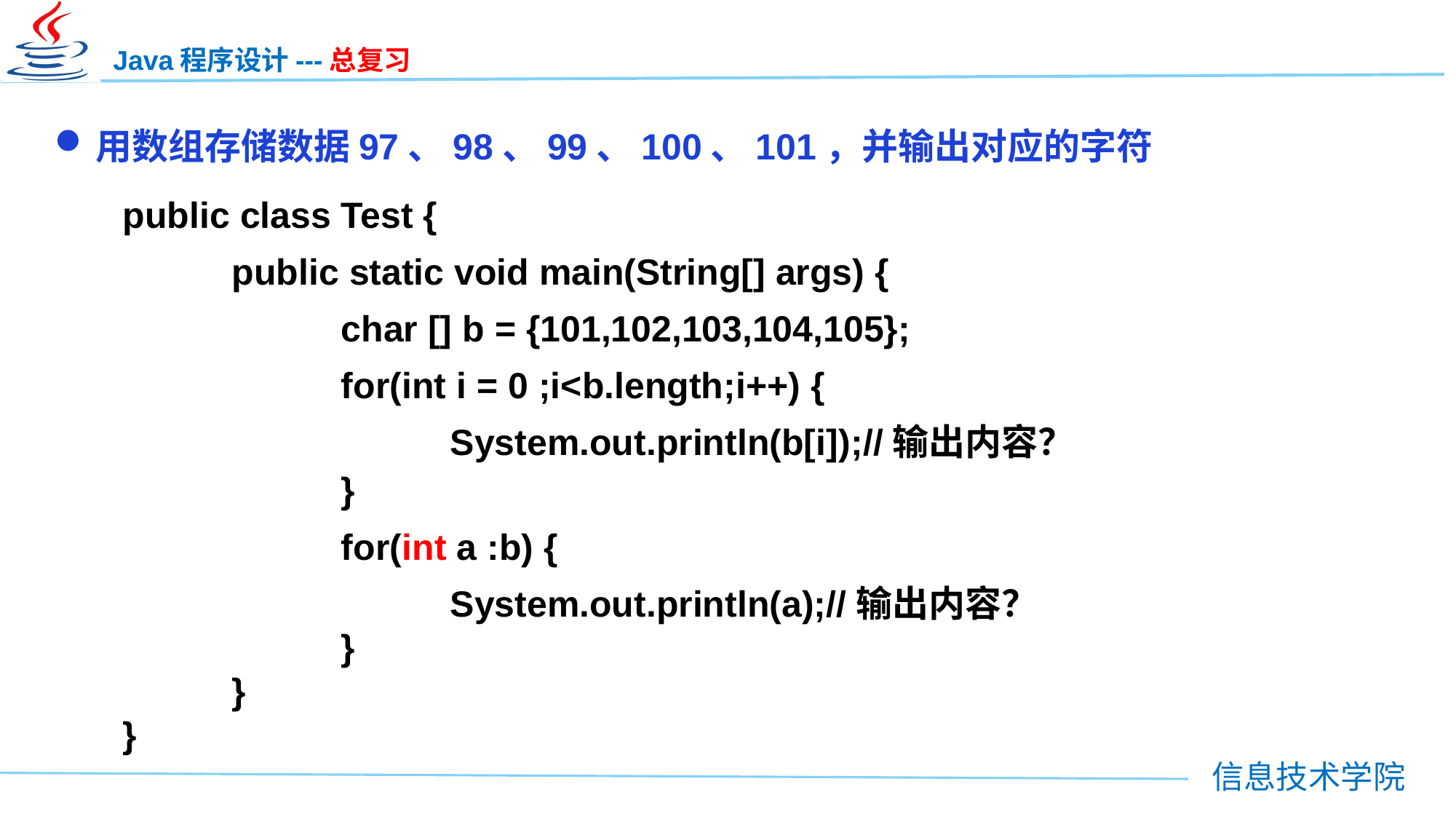

用数组存储数据97、98、99、100、101，并输出对应的字符
public class Test {
	public static void main(String[] args) {
		char [] b = {101,102,103,104,105};
		for(int i = 0 ;i<b.length;i++) {
			System.out.println(b[i]);//输出内容？
		}
		for(int a :b) {
			System.out.println(a);//输出内容？
		}
	}
}